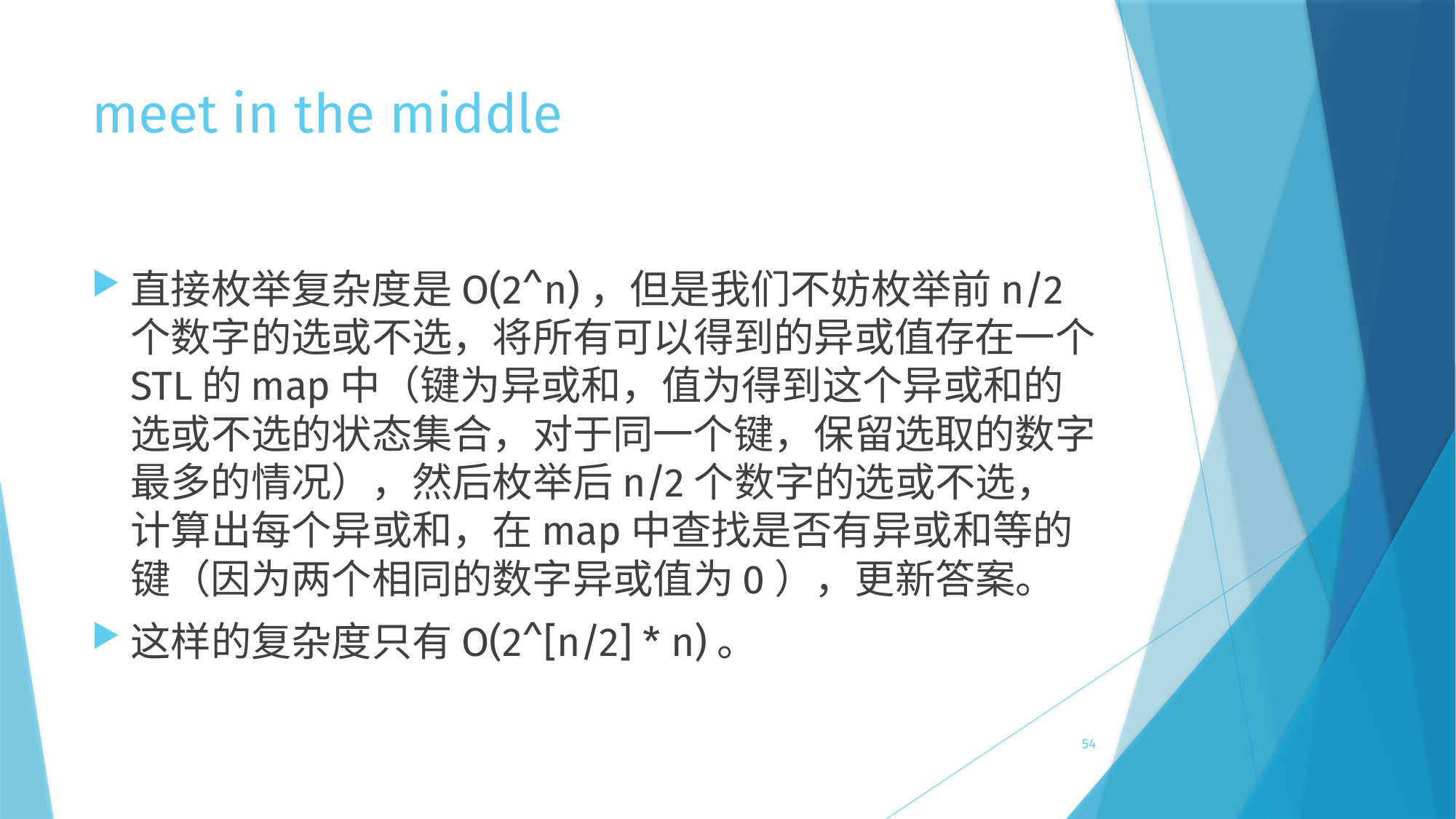

# meet in the middle
直接枚举复杂度是O(2^n)，但是我们不妨枚举前n/2个数字的选或不选，将所有可以得到的异或值存在一个STL的map中（键为异或和，值为得到这个异或和的选或不选的状态集合，对于同一个键，保留选取的数字最多的情况），然后枚举后n/2个数字的选或不选，计算出每个异或和，在map中查找是否有异或和等的键（因为两个相同的数字异或值为0），更新答案。
这样的复杂度只有O(2^[n/2] * n)。
54